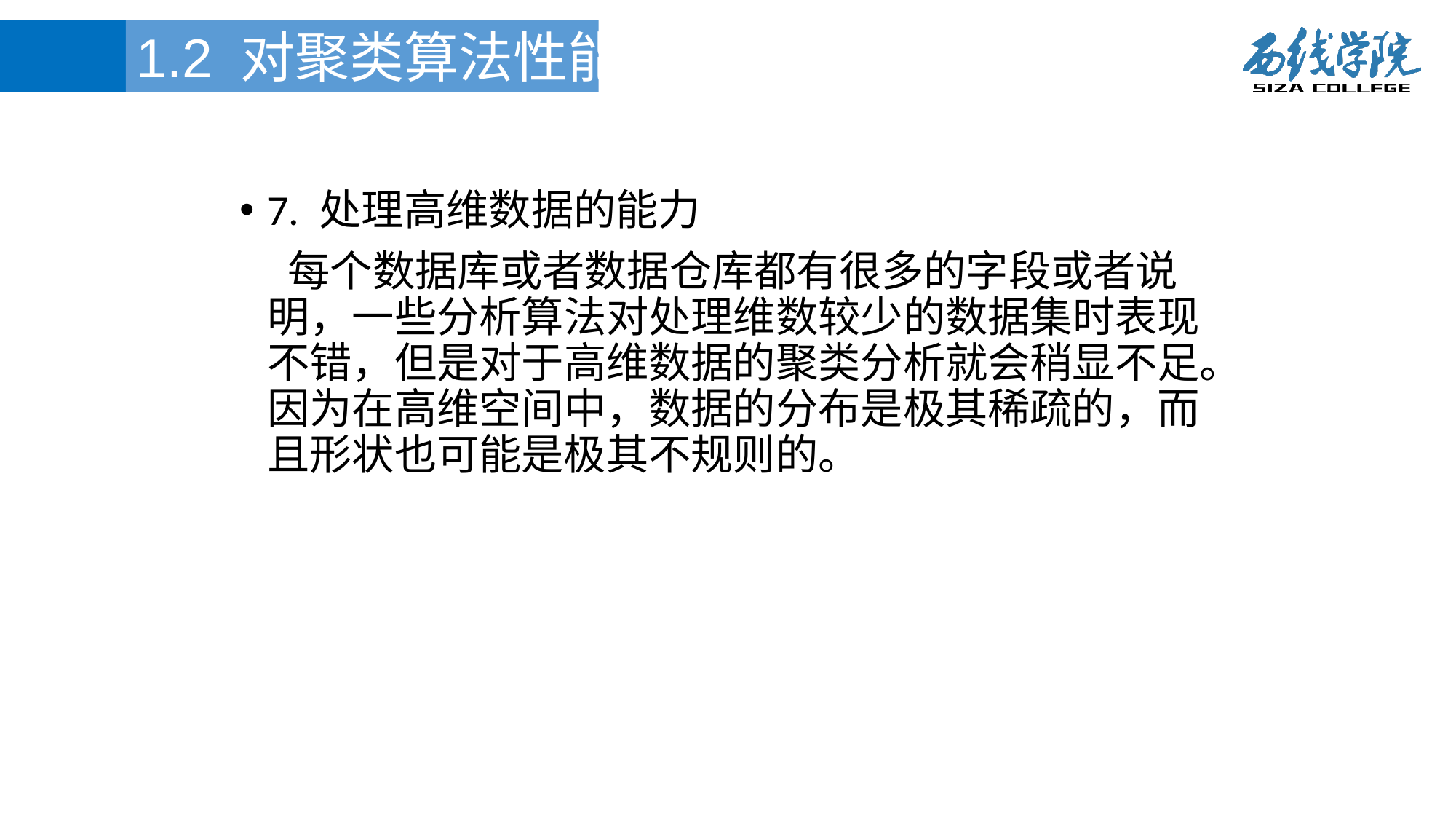

1.2 对聚类算法性能的要求

7. 处理高维数据的能力
    每个数据库或者数据仓库都有很多的字段或者说明，一些分析算法对处理维数较少的数据集时表现不错，但是对于高维数据的聚类分析就会稍显不足。因为在高维空间中，数据的分布是极其稀疏的，而且形状也可能是极其不规则的。